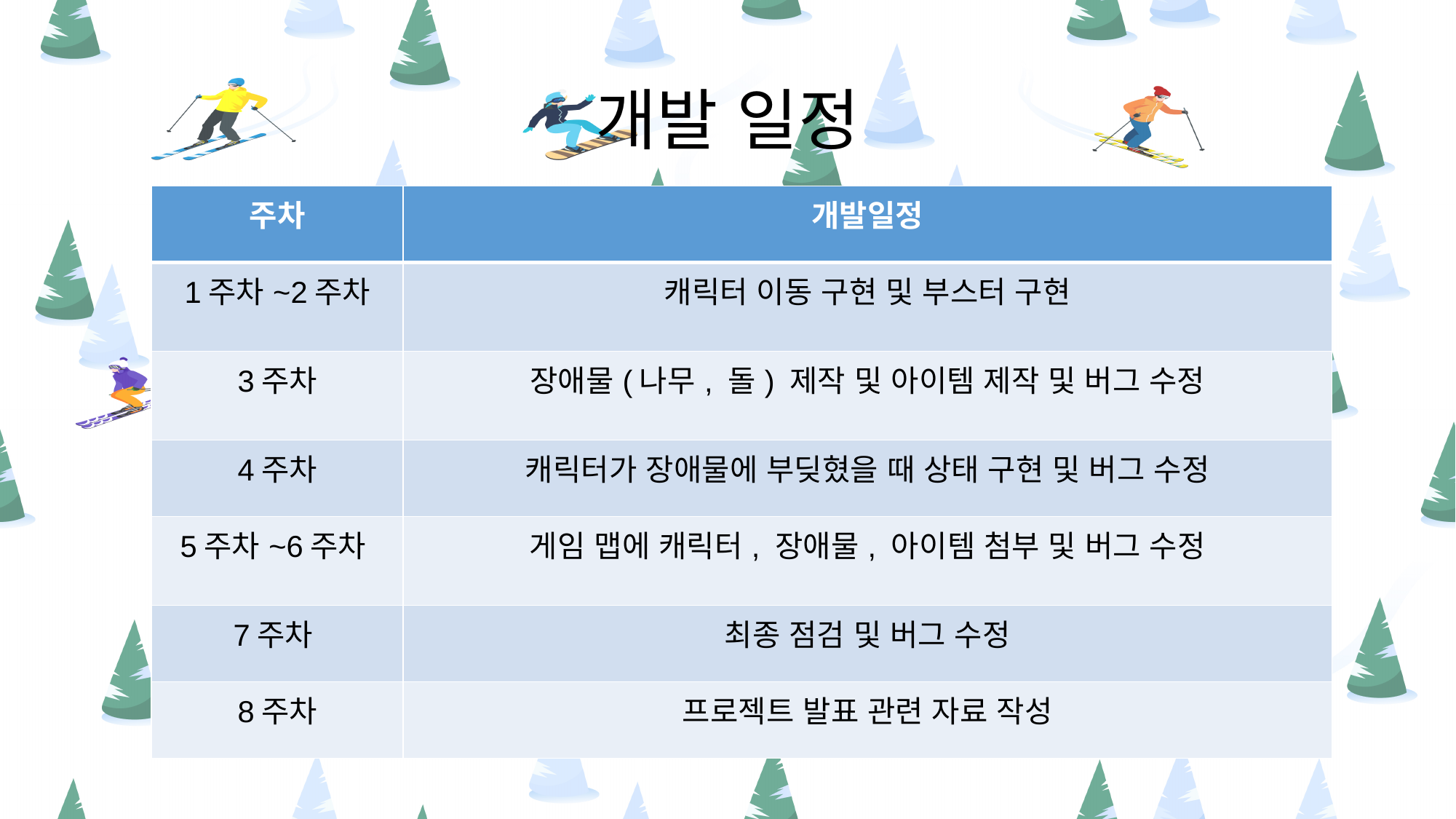

# 개발 일정
| 주차 | 개발일정 |
| --- | --- |
| 1주차~2주차 | 캐릭터 이동 구현 및 부스터 구현 |
| 3주차 | 장애물(나무, 돌) 제작 및 아이템 제작 및 버그 수정 |
| 4주차 | 캐릭터가 장애물에 부딪혔을 때 상태 구현 및 버그 수정 |
| 5주차~6주차 | 게임 맵에 캐릭터, 장애물, 아이템 첨부 및 버그 수정 |
| 7주차 | 최종 점검 및 버그 수정 |
| 8주차 | 프로젝트 발표 관련 자료 작성 |